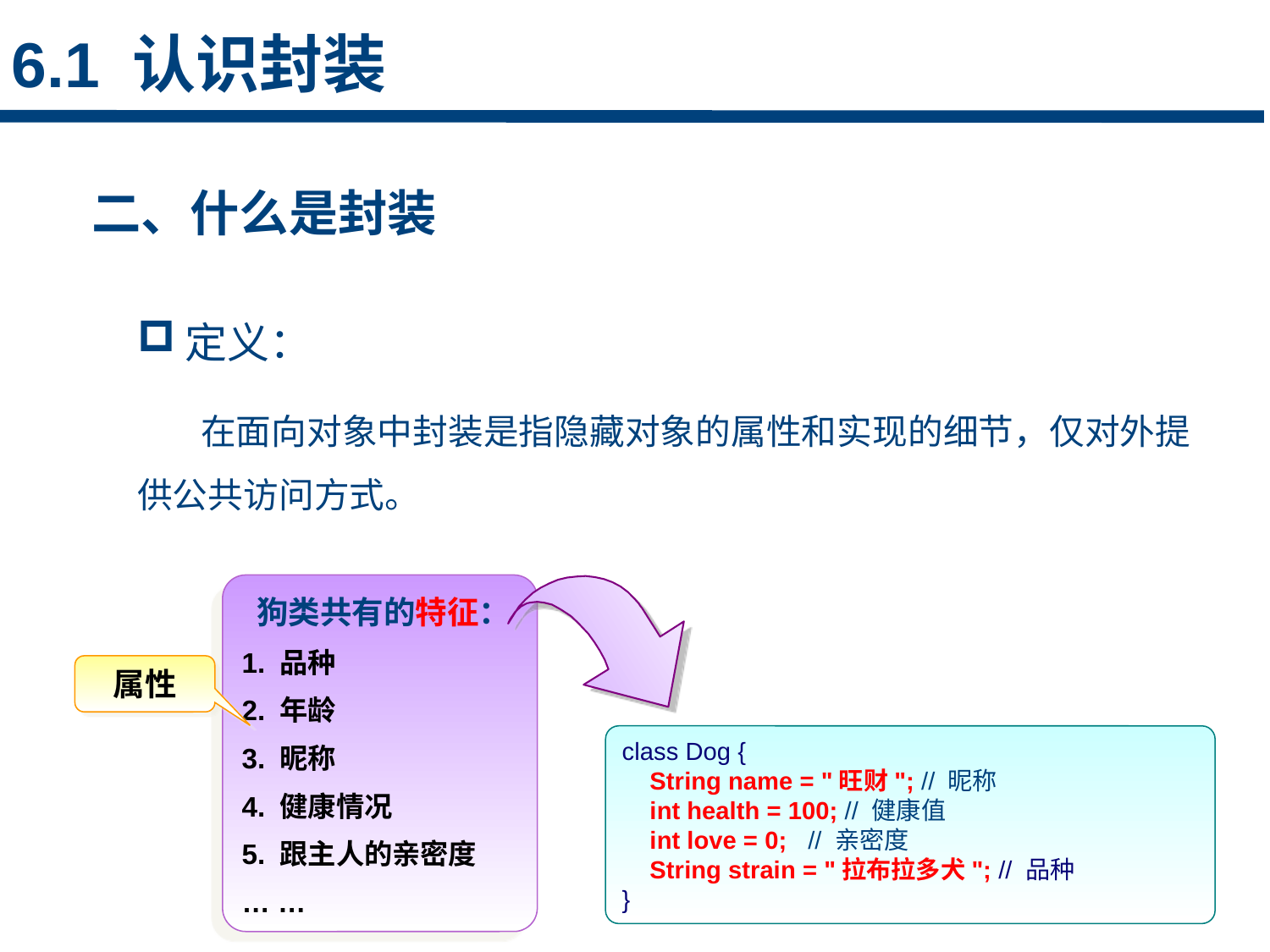

6.1 认识封装
二、什么是封装
点击添加文本
定义：
       在面向对象中封装是指隐藏对象的属性和实现的细节，仅对外提供公共访问方式。
点击添加文本

 狗类共有的特征：
1. 品种
2. 年龄
3. 昵称
4. 健康情况
5. 跟主人的亲密度
… …
点击添加文本
属性
class Dog {
    String name = "旺财"; // 昵称
    int health = 100; // 健康值
    int love = 0;   // 亲密度
    String strain = "拉布拉多犬"; // 品种
}
点击添加文本